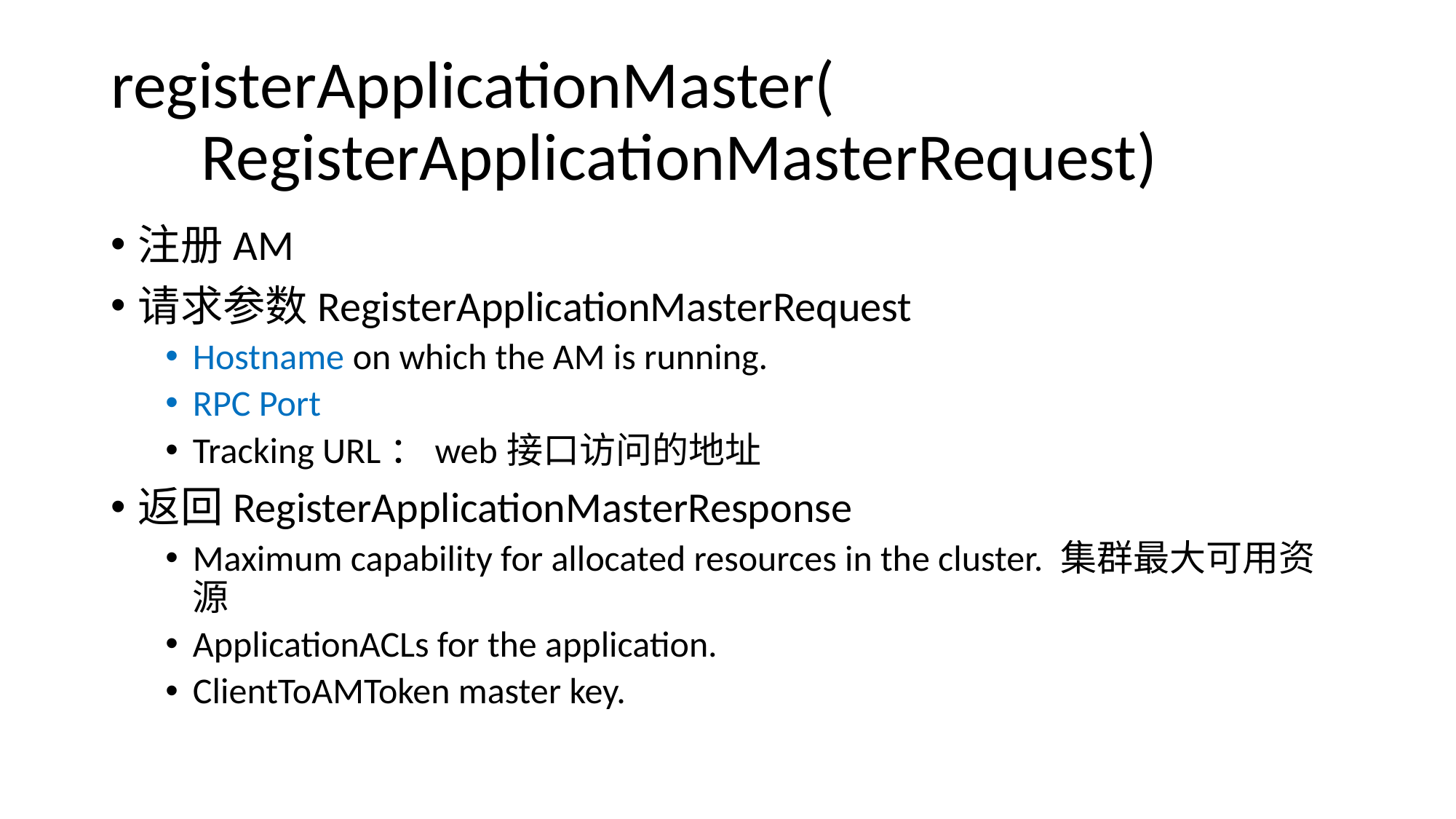

# registerApplicationMaster( RegisterApplicationMasterRequest)
注册AM
请求参数RegisterApplicationMasterRequest
Hostname on which the AM is running.
RPC Port
Tracking URL：web接口访问的地址
返回RegisterApplicationMasterResponse
Maximum capability for allocated resources in the cluster. 集群最大可用资源
ApplicationACLs for the application.
ClientToAMToken master key.